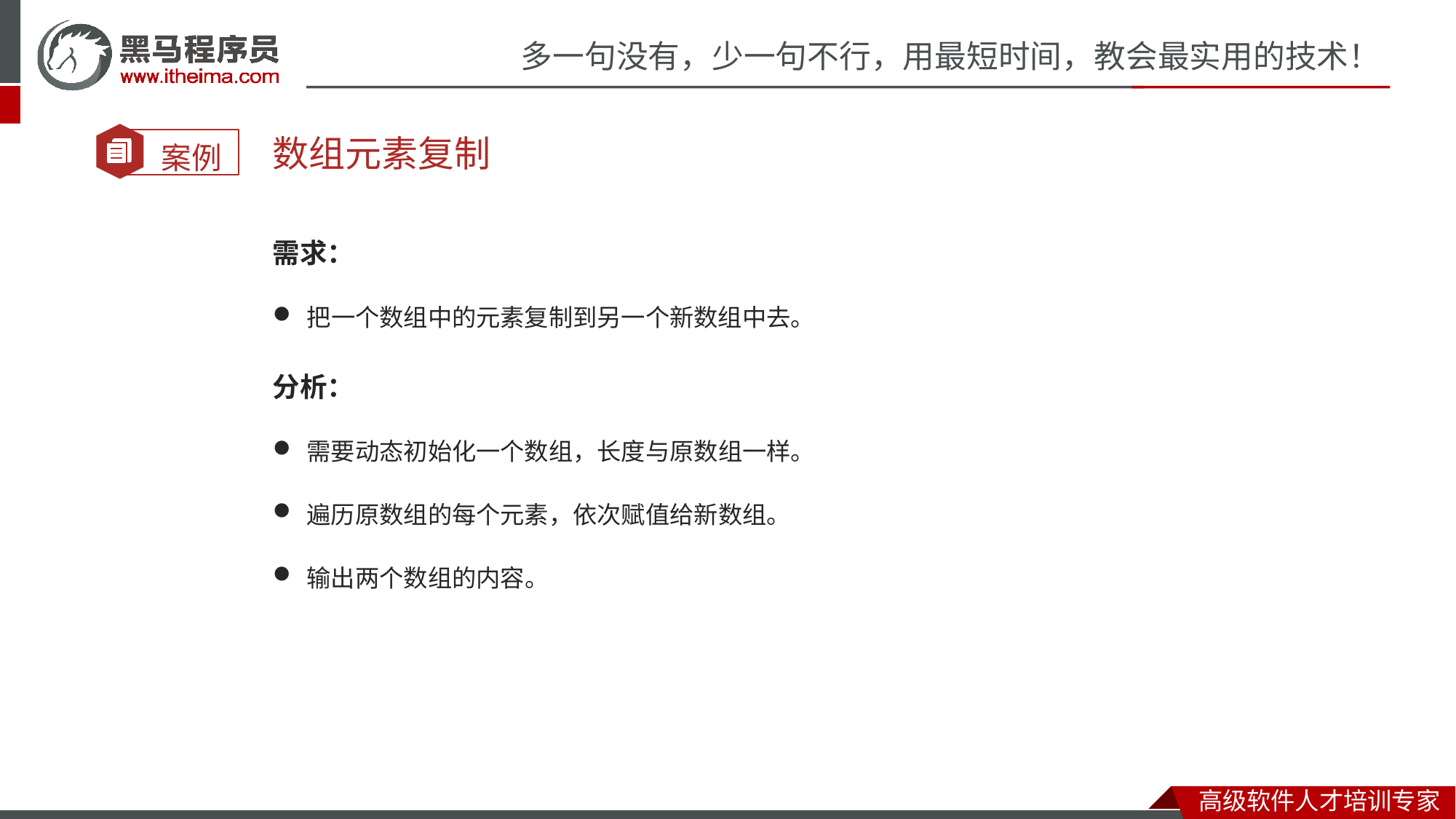

数组元素复制
需求：
把一个数组中的元素复制到另一个新数组中去。
分析：
需要动态初始化一个数组，长度与原数组一样。
遍历原数组的每个元素，依次赋值给新数组。
输出两个数组的内容。